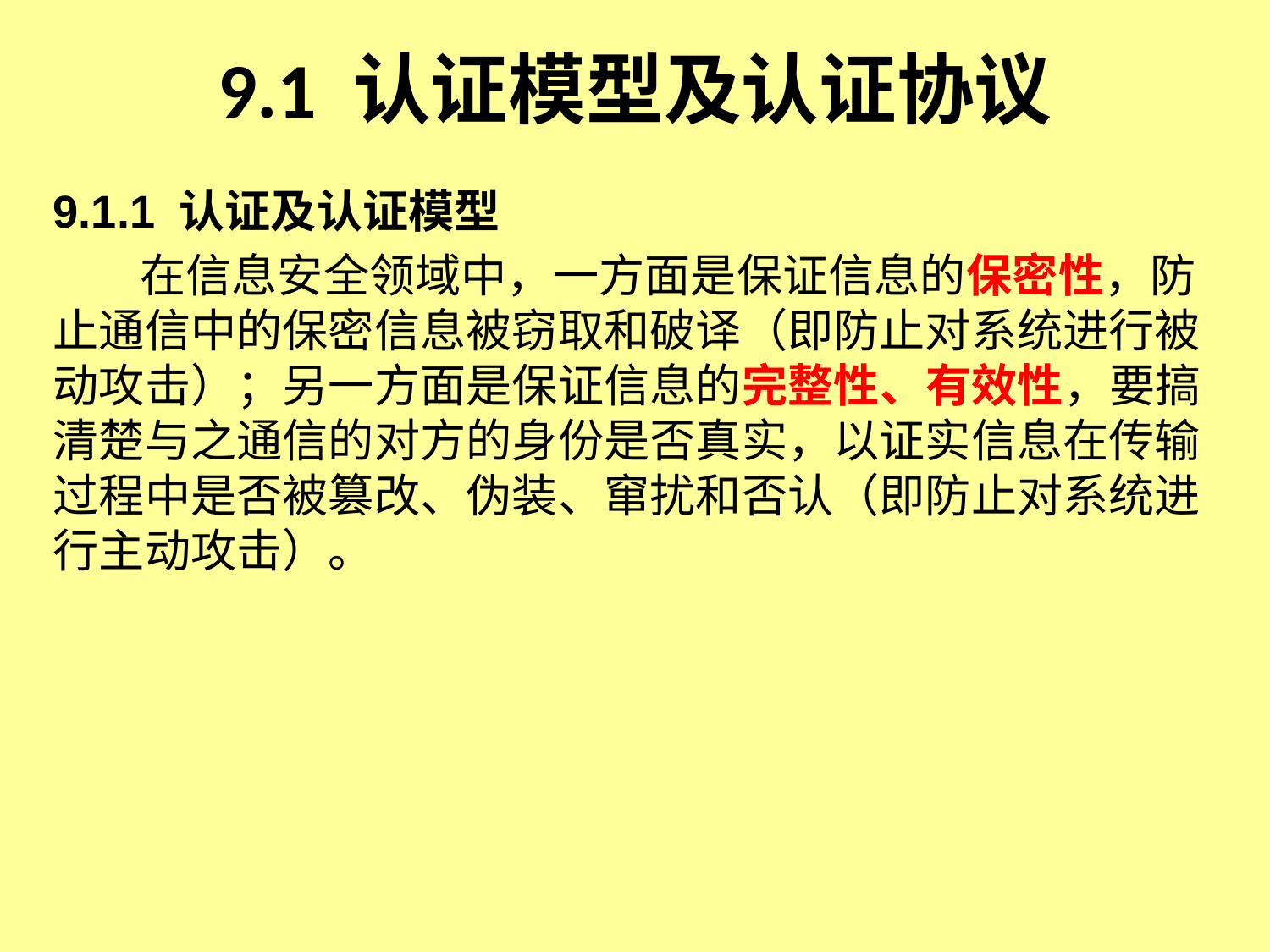

# 9.1 认证模型及认证协议
9.1.1 认证及认证模型
在信息安全领域中，一方面是保证信息的保密性，防止通信中的保密信息被窃取和破译（即防止对系统进行被动攻击）；另一方面是保证信息的完整性、有效性，要搞清楚与之通信的对方的身份是否真实，以证实信息在传输过程中是否被篡改、伪装、窜扰和否认（即防止对系统进行主动攻击）。